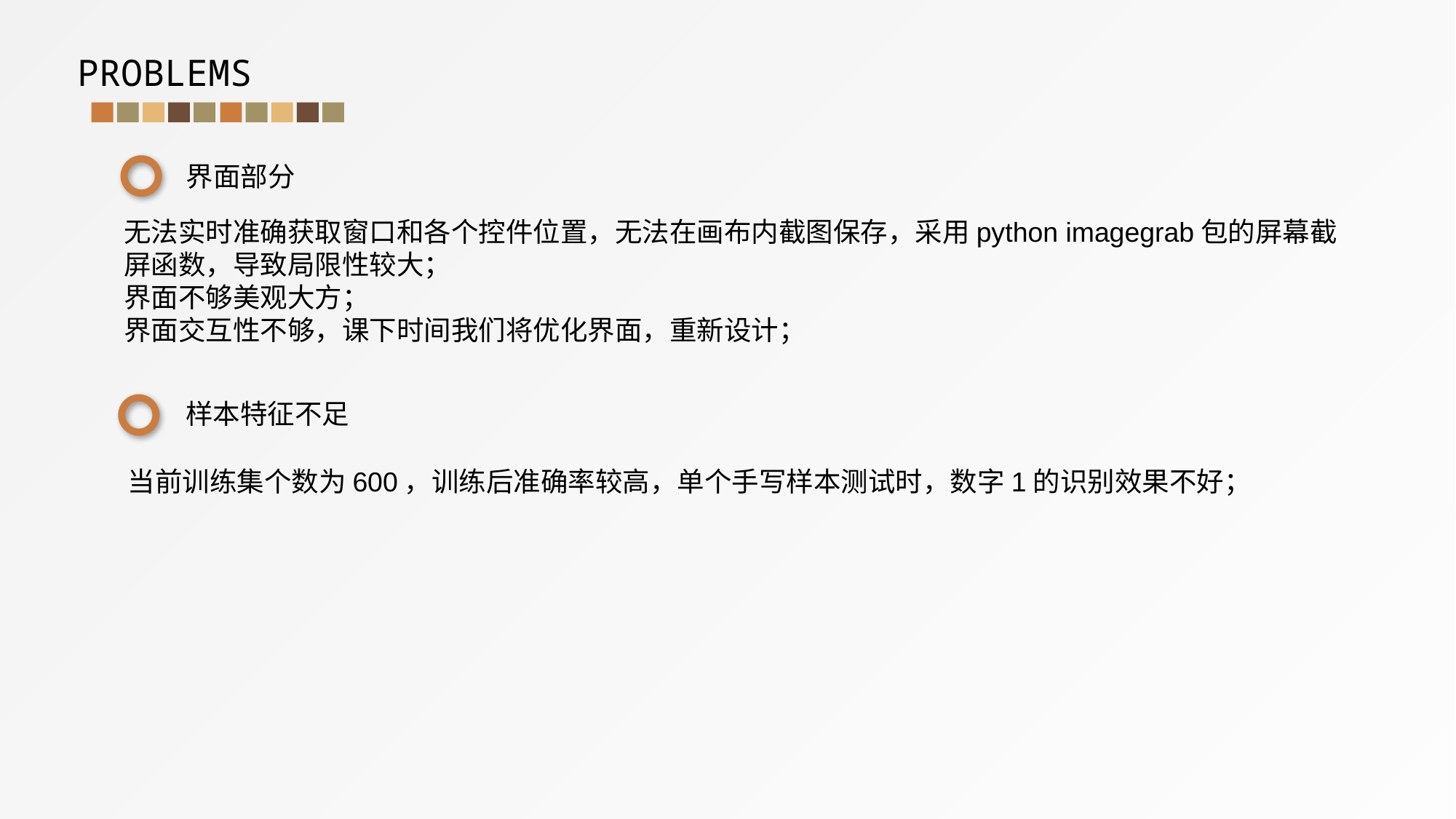

PROBLEMS

界面部分

无法实时准确获取窗口和各个控件位置，无法在画布内截图保存，采用python imagegrab包的屏幕截屏函数，导致局限性较大；
界面不够美观大方；
界面交互性不够，课下时间我们将优化界面，重新设计；
样本特征不足

当前训练集个数为600，训练后准确率较高，单个手写样本测试时，数字1的识别效果不好；